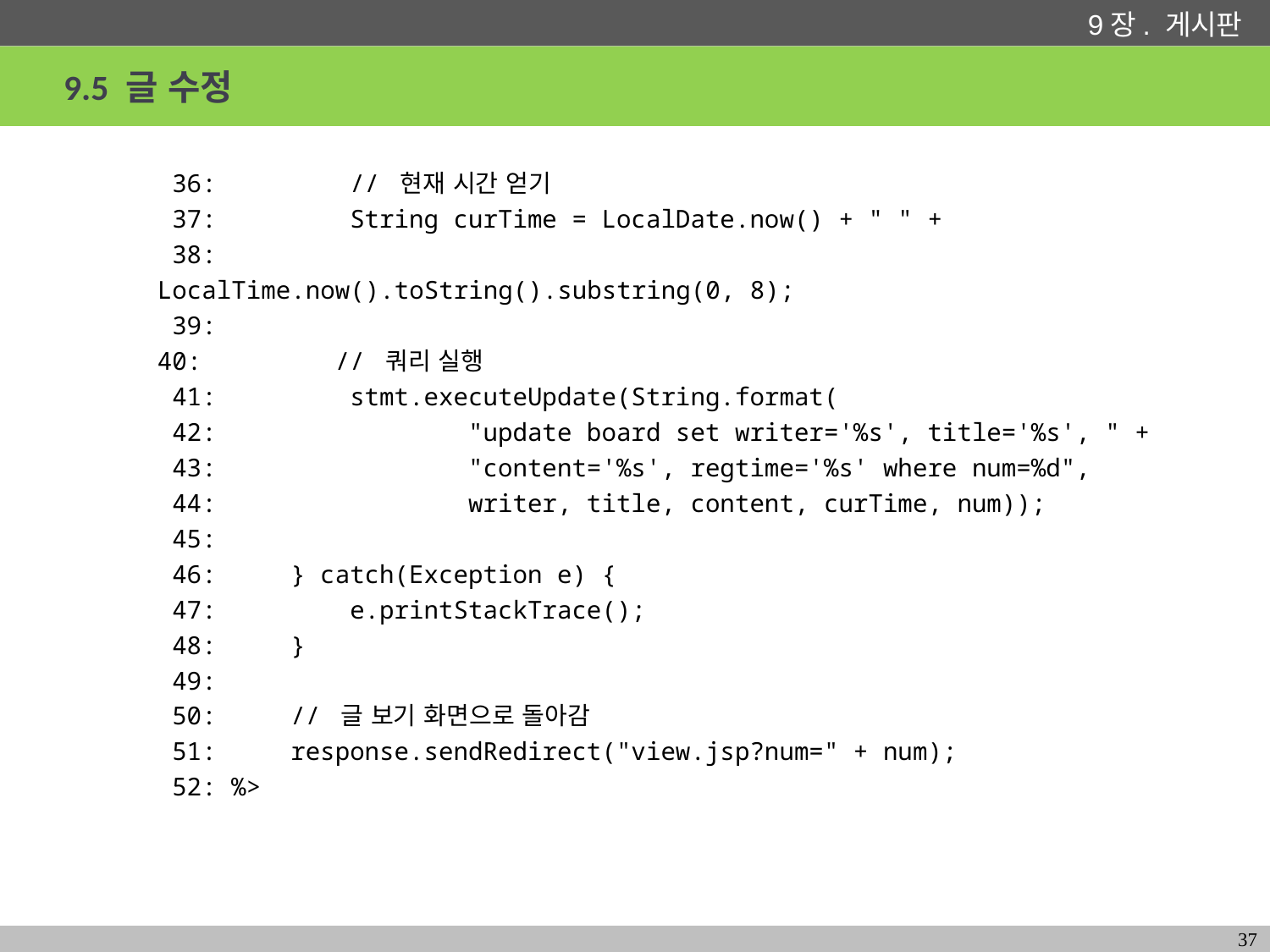

# 9.5 글 수정
 36:         // 현재 시간 얻기
 37:         String curTime = LocalDate.now() + " " +
 38:                          LocalTime.now().toString().substring(0, 8);
 39:
40:         // 쿼리 실행
 41:         stmt.executeUpdate(String.format(
 42:                 "update board set writer='%s', title='%s', " +
 43:                 "content='%s', regtime='%s' where num=%d",
 44:                 writer, title, content, curTime, num));
 45:
 46:     } catch(Exception e) {
 47:         e.printStackTrace();
 48:     }
 49:
 50:     // 글 보기 화면으로 돌아감
 51:     response.sendRedirect("view.jsp?num=" + num);
 52: %>
37